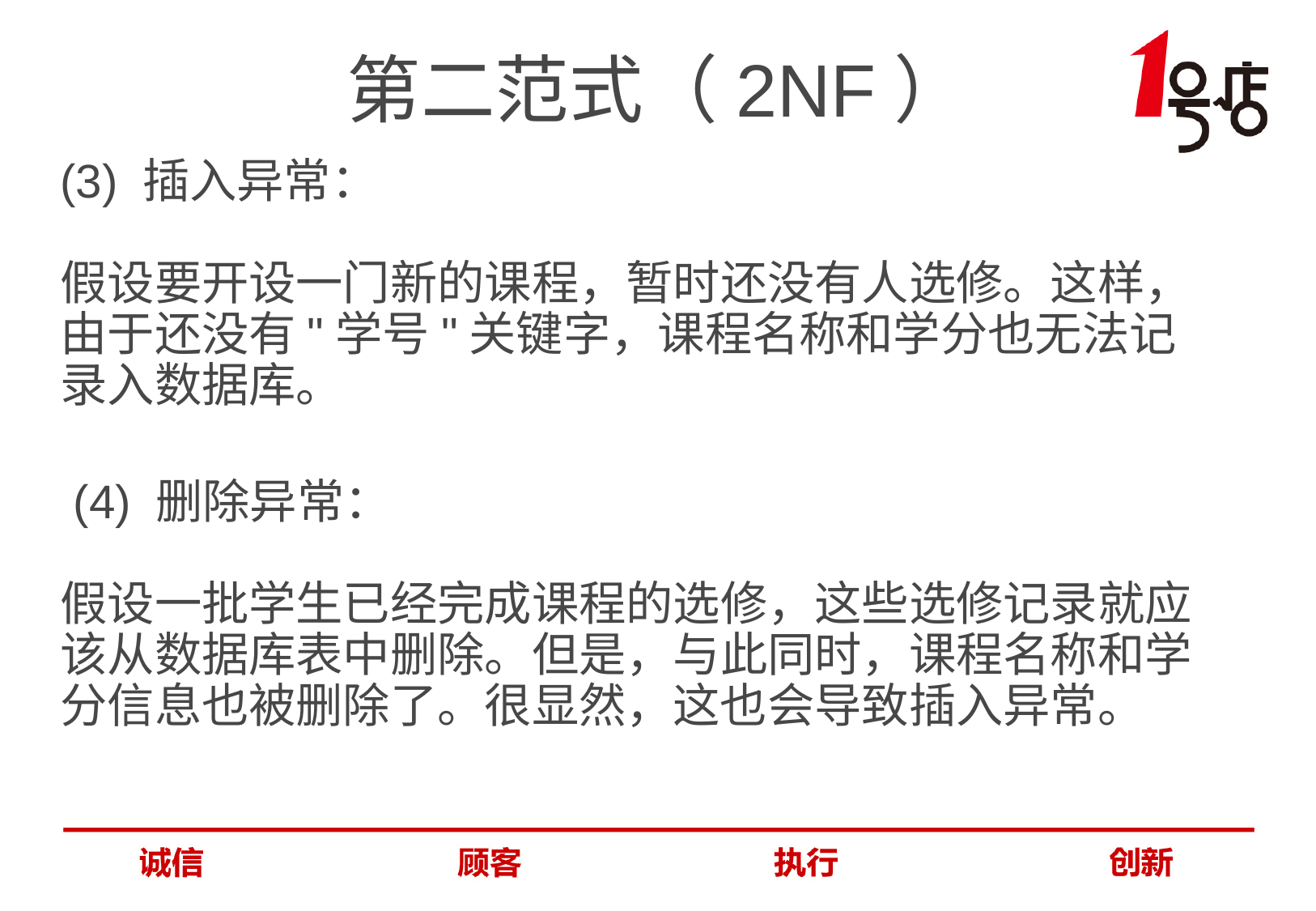

# 第二范式（2NF）
(3) 插入异常：
假设要开设一门新的课程，暂时还没有人选修。这样，由于还没有"学号"关键字，课程名称和学分也无法记录入数据库。
 (4) 删除异常：
假设一批学生已经完成课程的选修，这些选修记录就应该从数据库表中删除。但是，与此同时，课程名称和学分信息也被删除了。很显然，这也会导致插入异常。